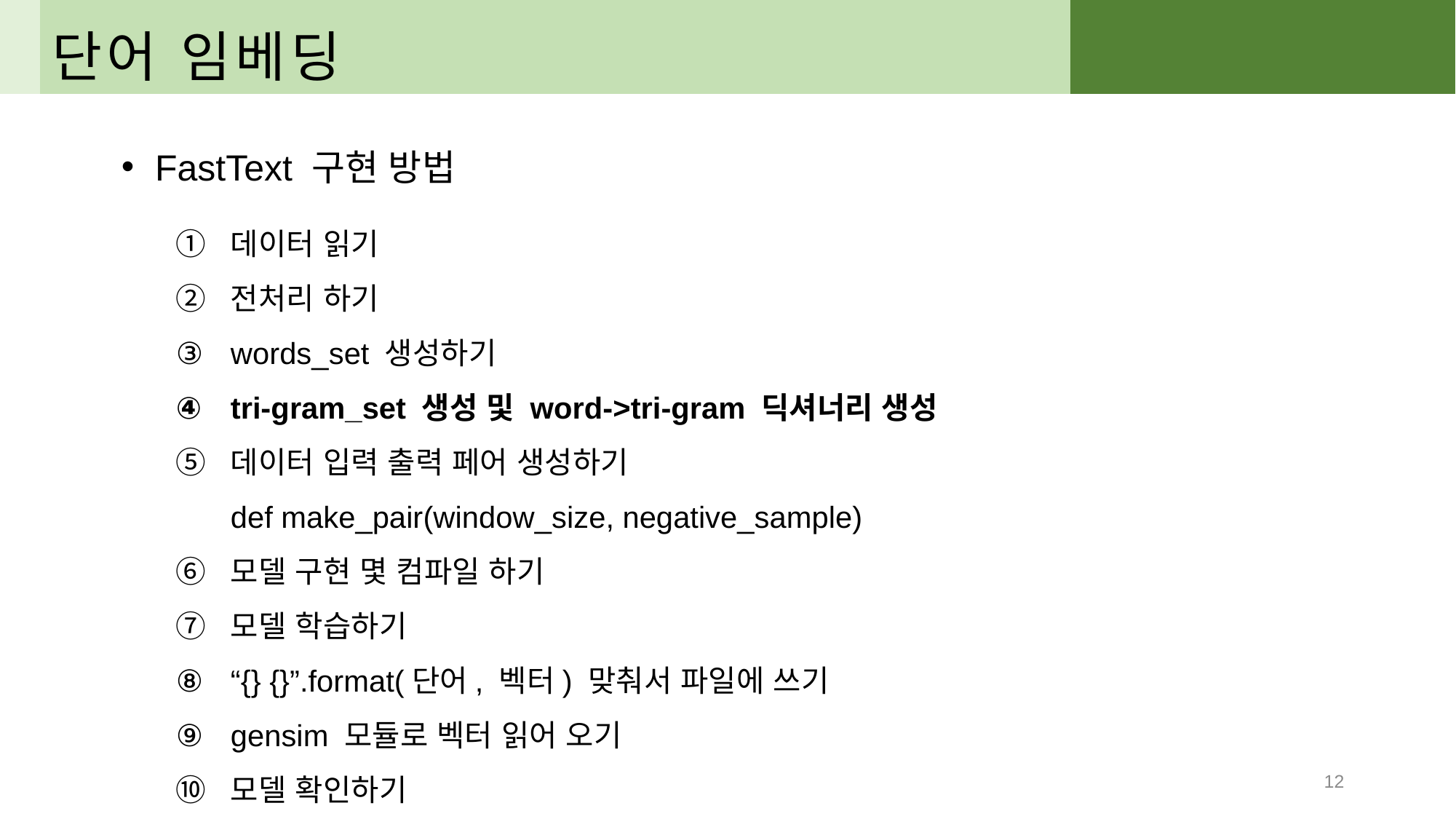

단어 임베딩

FastText 구현 방법

데이터 읽기
전처리 하기
words_set 생성하기
tri-gram_set 생성 및 word->tri-gram 딕셔너리 생성
데이터 입력 출력 페어 생성하기
def make_pair(window_size, negative_sample)
모델 구현 몇 컴파일 하기
모델 학습하기
“{} {}”.format(단어, 벡터) 맞춰서 파일에 쓰기
gensim 모듈로 벡터 읽어 오기
모델 확인하기
12